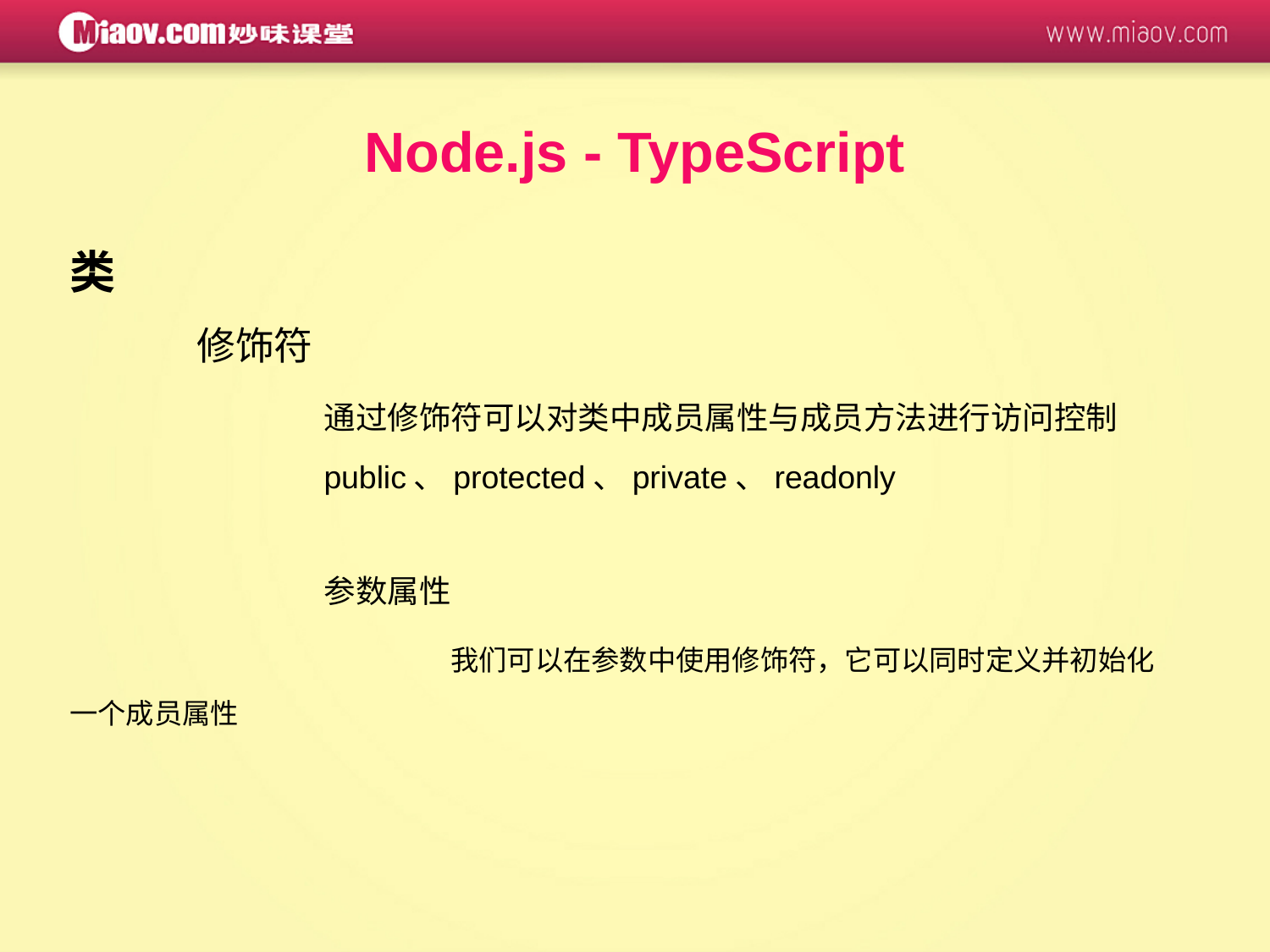

Node.js - TypeScript
类
	修饰符
		通过修饰符可以对类中成员属性与成员方法进行访问控制
		public、protected、private、readonly

		参数属性
			我们可以在参数中使用修饰符，它可以同时定义并初始化一个成员属性